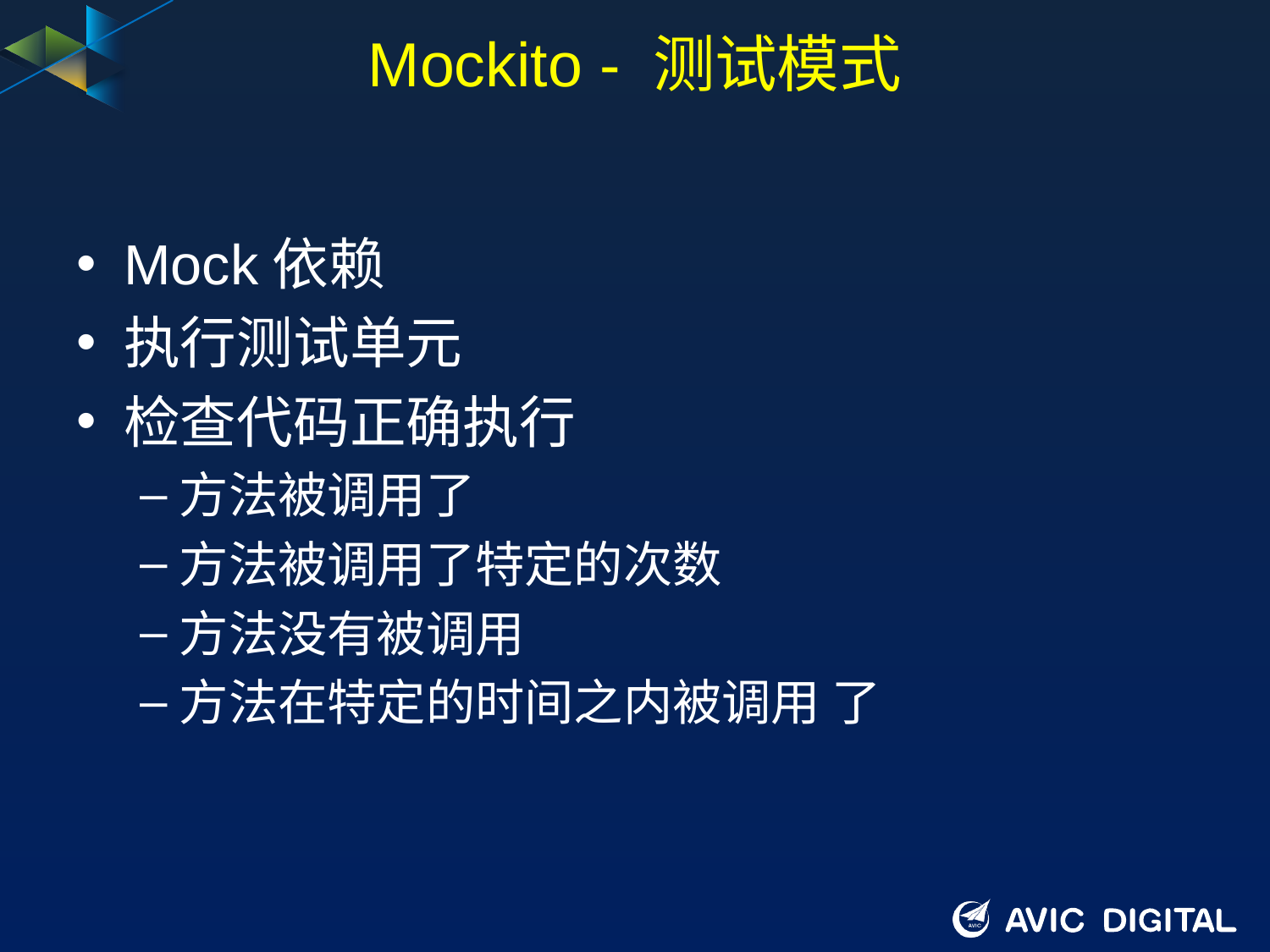

# Mockito - 测试模式
Mock依赖
执行测试单元
检查代码正确执行
方法被调用了
方法被调用了特定的次数
方法没有被调用
方法在特定的时间之内被调用 了